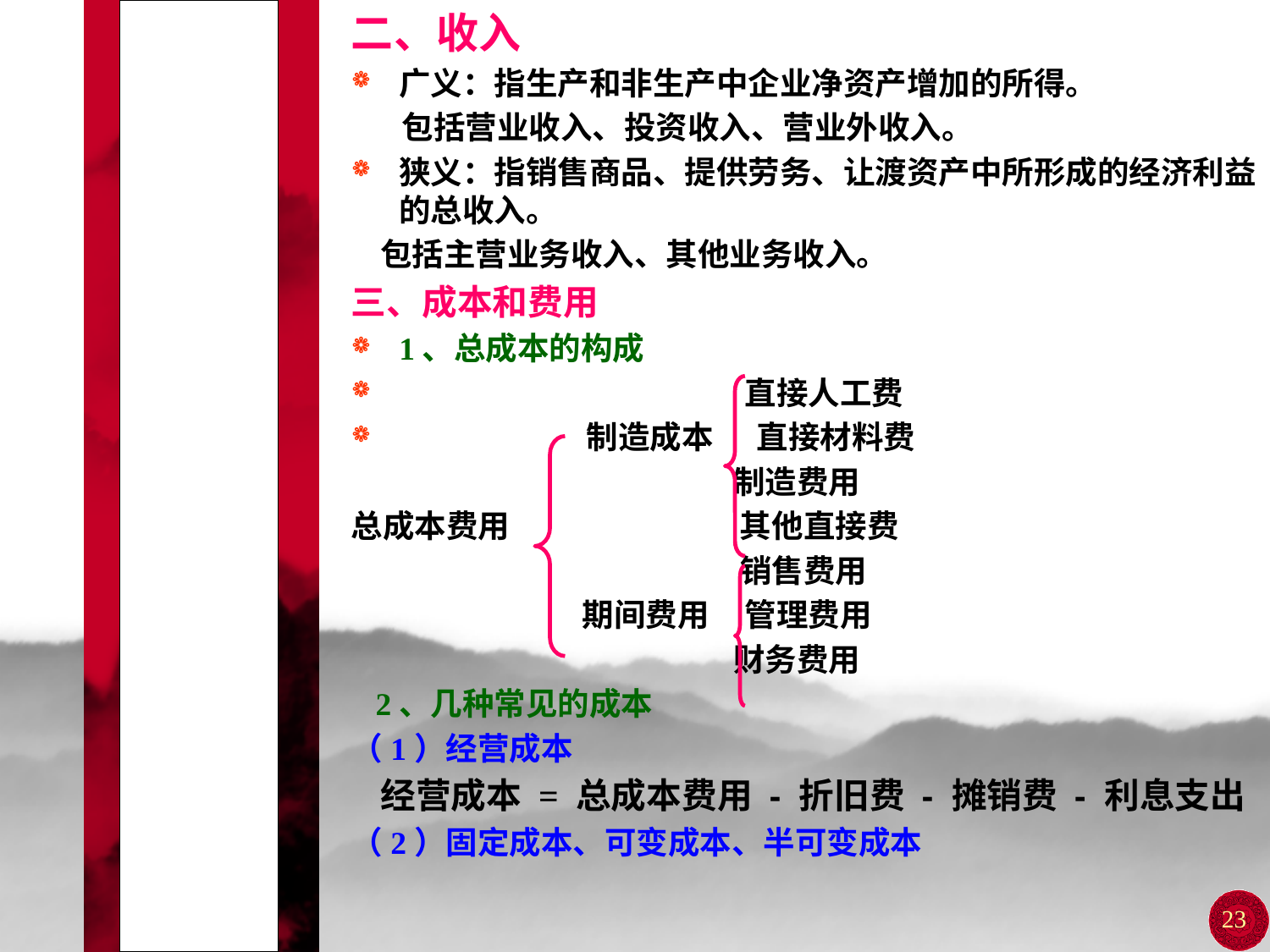

# 第一节    经济效益的基本要素
二、收入
广义：指生产和非生产中企业净资产增加的所得。
      包括营业收入、投资收入、营业外收入。
狭义：指销售商品、提供劳务、让渡资产中所形成的经济利益的总收入。
   包括主营业务收入、其他业务收入。
三、成本和费用
1、总成本的构成
                                               直接人工费
                         制造成本      直接材料费
                                                    制造费用
总成本费用                                其他直接费
                                                     销售费用
                               期间费用     管理费用
                                                    财务费用
   2、几种常见的成本
（1）经营成本
   经营成本 = 总成本费用 - 折旧费 - 摊销费 - 利息支出
（2）固定成本、可变成本、半可变成本

23